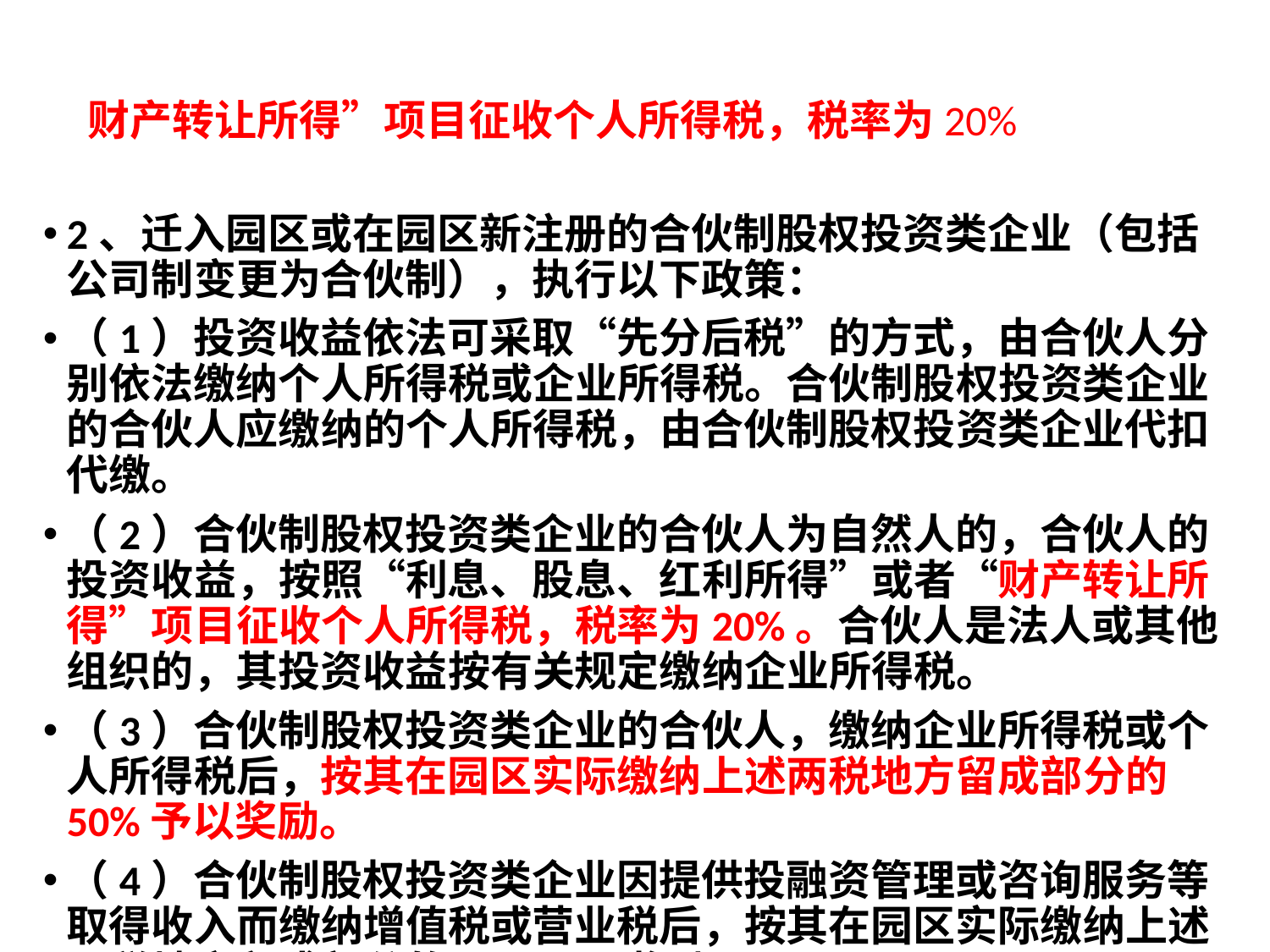

# 财产转让所得”项目征收个人所得税，税率为20%

2、迁入园区或在园区新注册的合伙制股权投资类企业（包括公司制变更为合伙制），执行以下政策：
（1）投资收益依法可采取“先分后税”的方式，由合伙人分别依法缴纳个人所得税或企业所得税。合伙制股权投资类企业的合伙人应缴纳的个人所得税，由合伙制股权投资类企业代扣代缴。
（2）合伙制股权投资类企业的合伙人为自然人的，合伙人的投资收益，按照“利息、股息、红利所得”或者“财产转让所得”项目征收个人所得税，税率为20%。合伙人是法人或其他组织的，其投资收益按有关规定缴纳企业所得税。
（3）合伙制股权投资类企业的合伙人，缴纳企业所得税或个人所得税后，按其在园区实际缴纳上述两税地方留成部分的50%予以奖励。
（4）合伙制股权投资类企业因提供投融资管理或咨询服务等取得收入而缴纳增值税或营业税后，按其在园区实际缴纳上述两税地方留成部分的50%予以奖励。